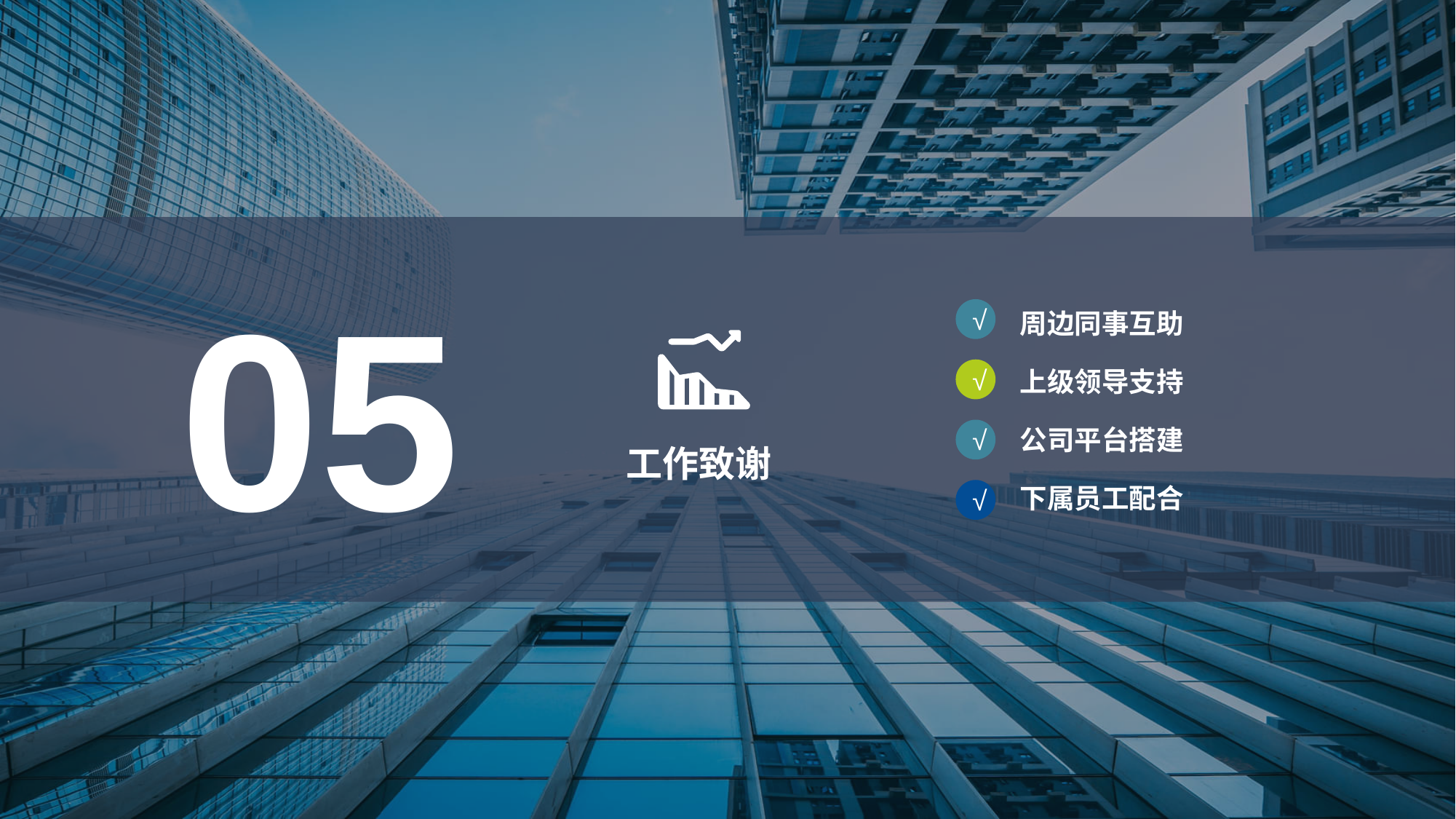

05
√
周边同事互助

上级领导支持
√
公司平台搭建
√
工作致谢
下属员工配合
√